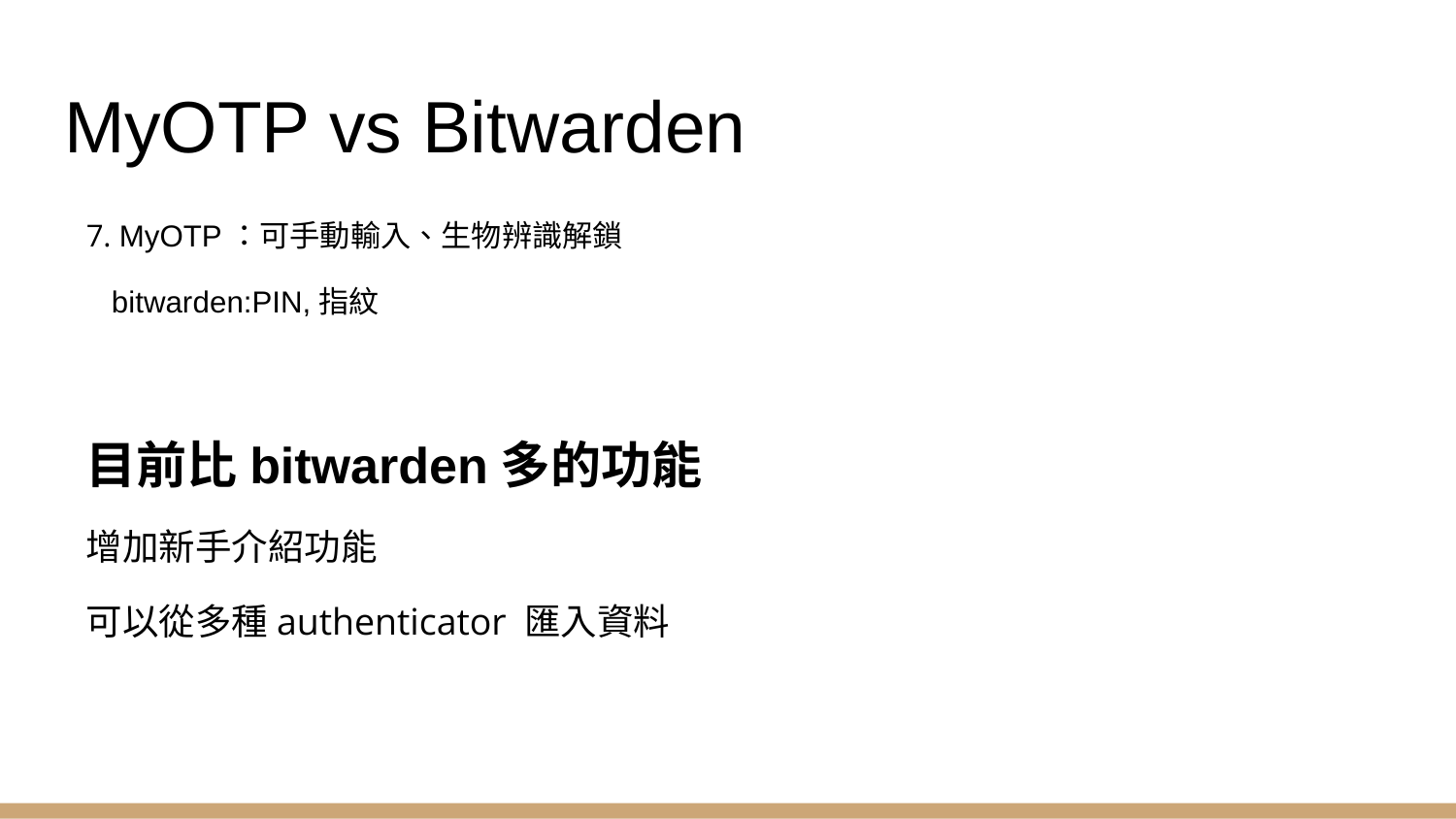

# MyOTP vs Bitwarden
7. MyOTP：可手動輸入、生物辨識解鎖
   bitwarden:PIN,指紋

目前比bitwarden多的功能
增加新手介紹功能
可以從多種authenticator 匯入資料